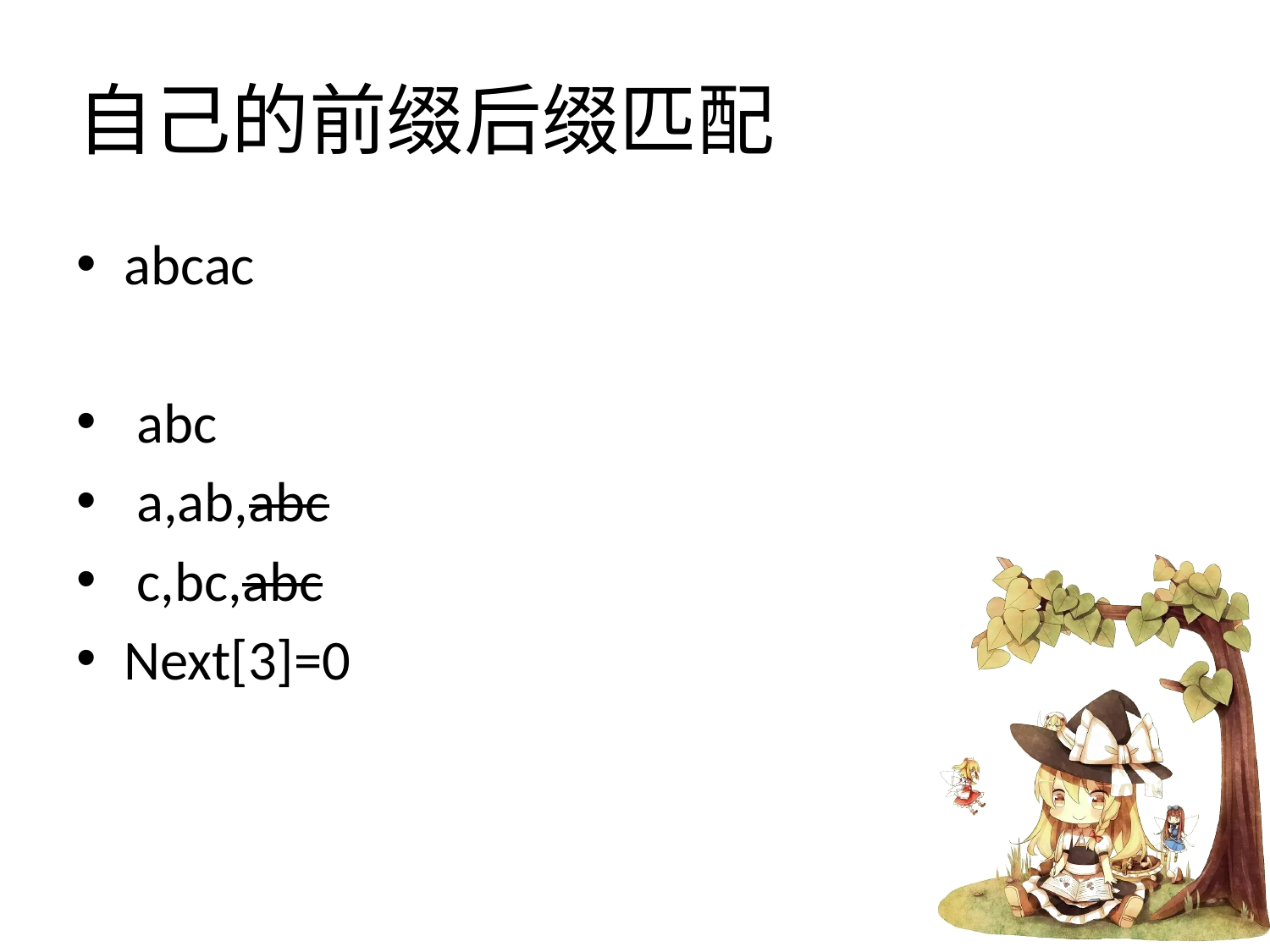

# 自己的前缀后缀匹配
abcac

 abc
 a,ab,abc
 c,bc,abc
Next[3]=0